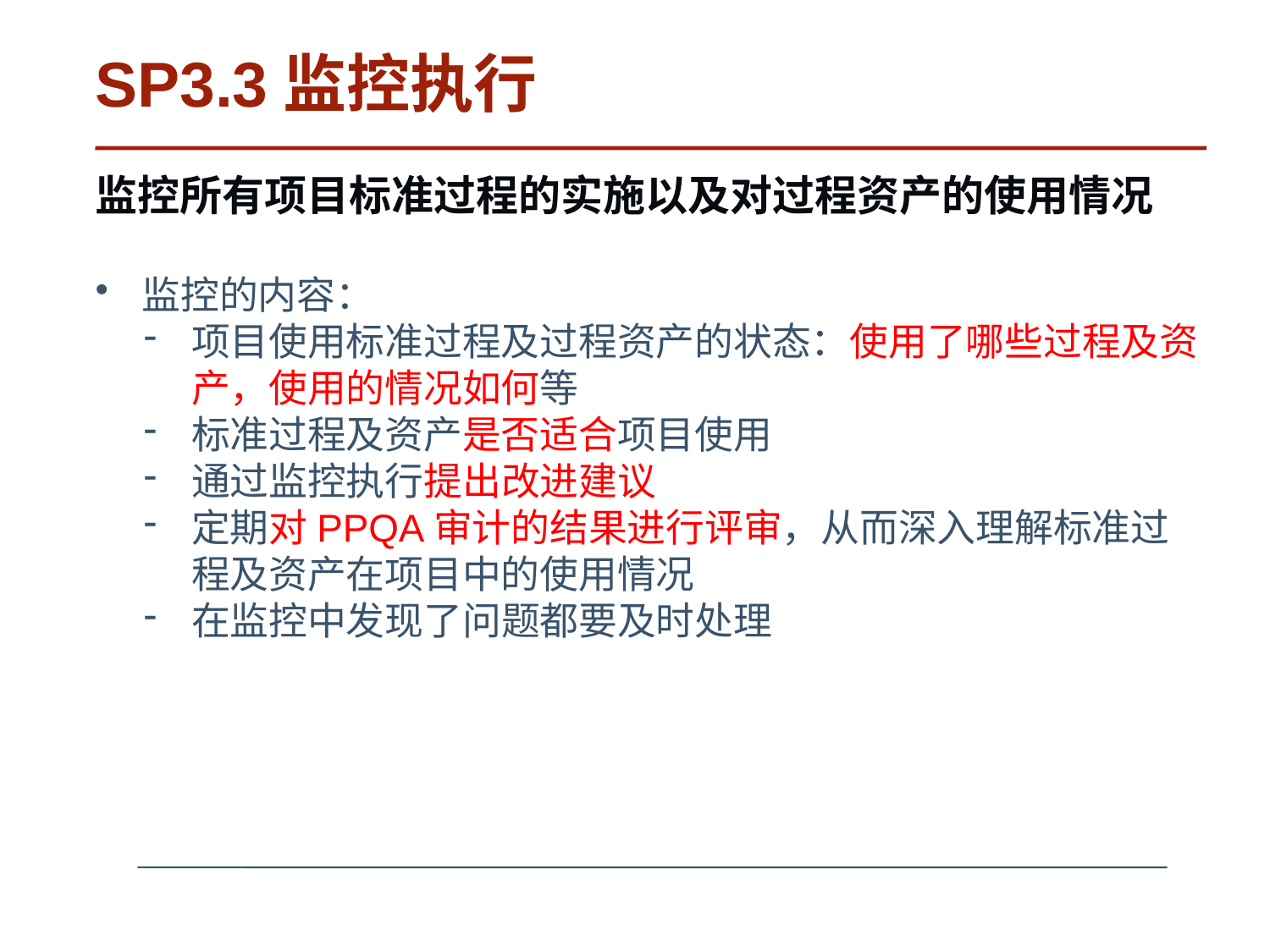

# SP3.3监控执行
监控所有项目标准过程的实施以及对过程资产的使用情况

监控的内容：
项目使用标准过程及过程资产的状态：使用了哪些过程及资产，使用的情况如何等
标准过程及资产是否适合项目使用
通过监控执行提出改进建议
定期对PPQA审计的结果进行评审，从而深入理解标准过程及资产在项目中的使用情况
在监控中发现了问题都要及时处理